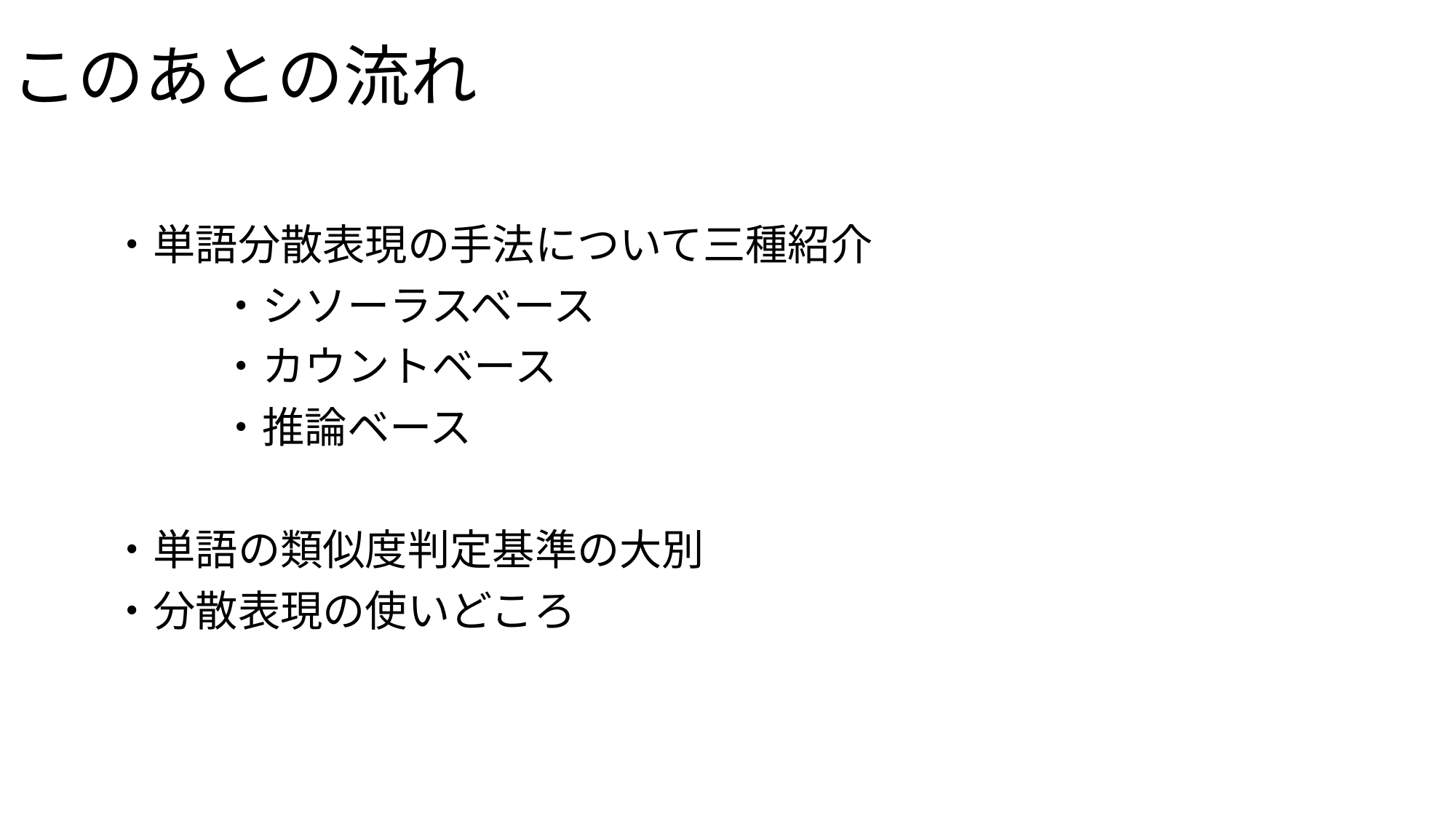

# このあとの流れ
・単語分散表現の手法について三種紹介
	・シソーラスベース
	・カウントベース
	・推論ベース

・単語の類似度判定基準の大別
・分散表現の使いどころ